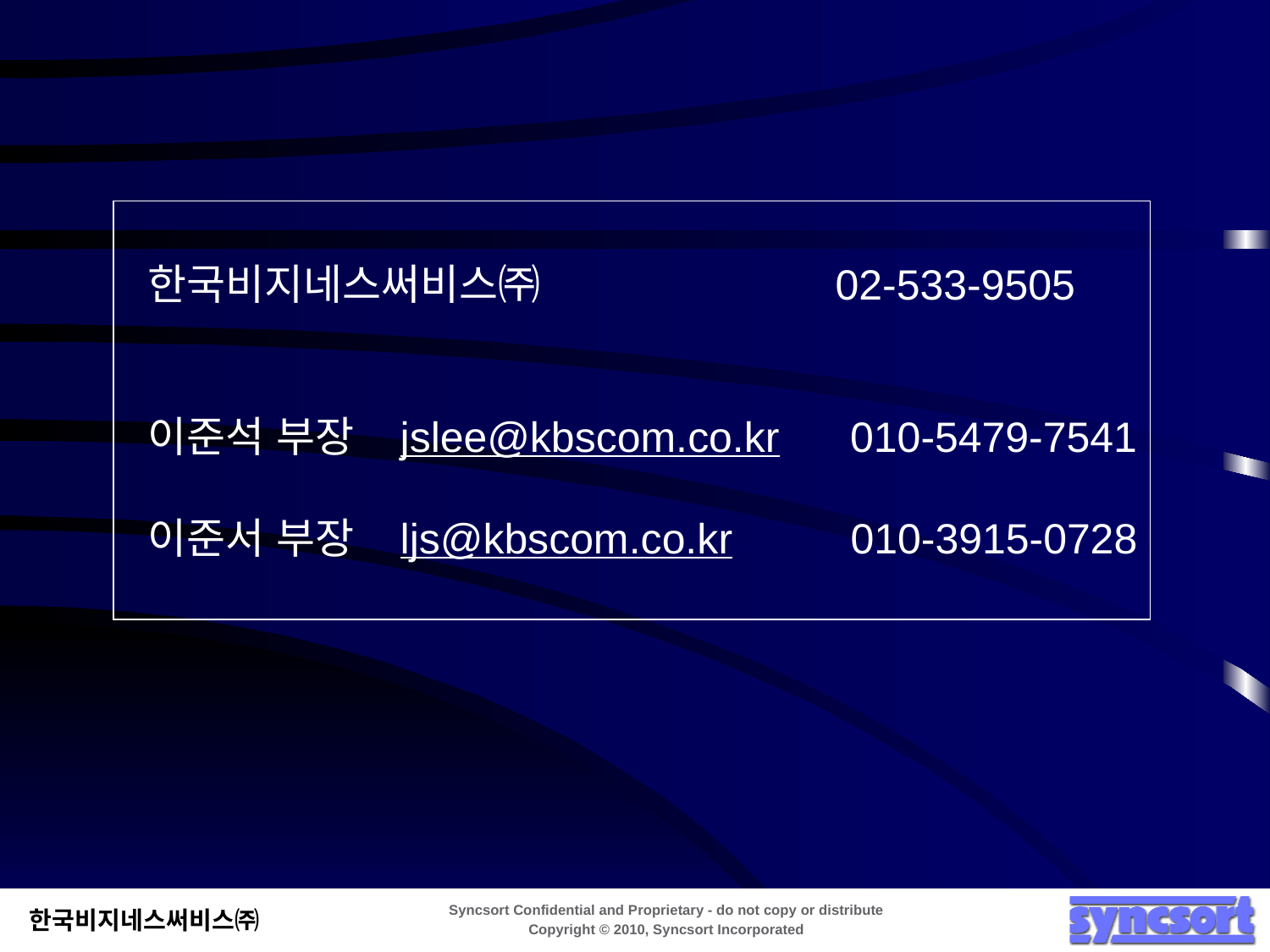

한국비지네스써비스㈜                        02-533-9505

 이준석 부장   jslee@kbscom.co.kr      010-5479-7541

 이준서 부장   ljs@kbscom.co.kr          010-3915-0728